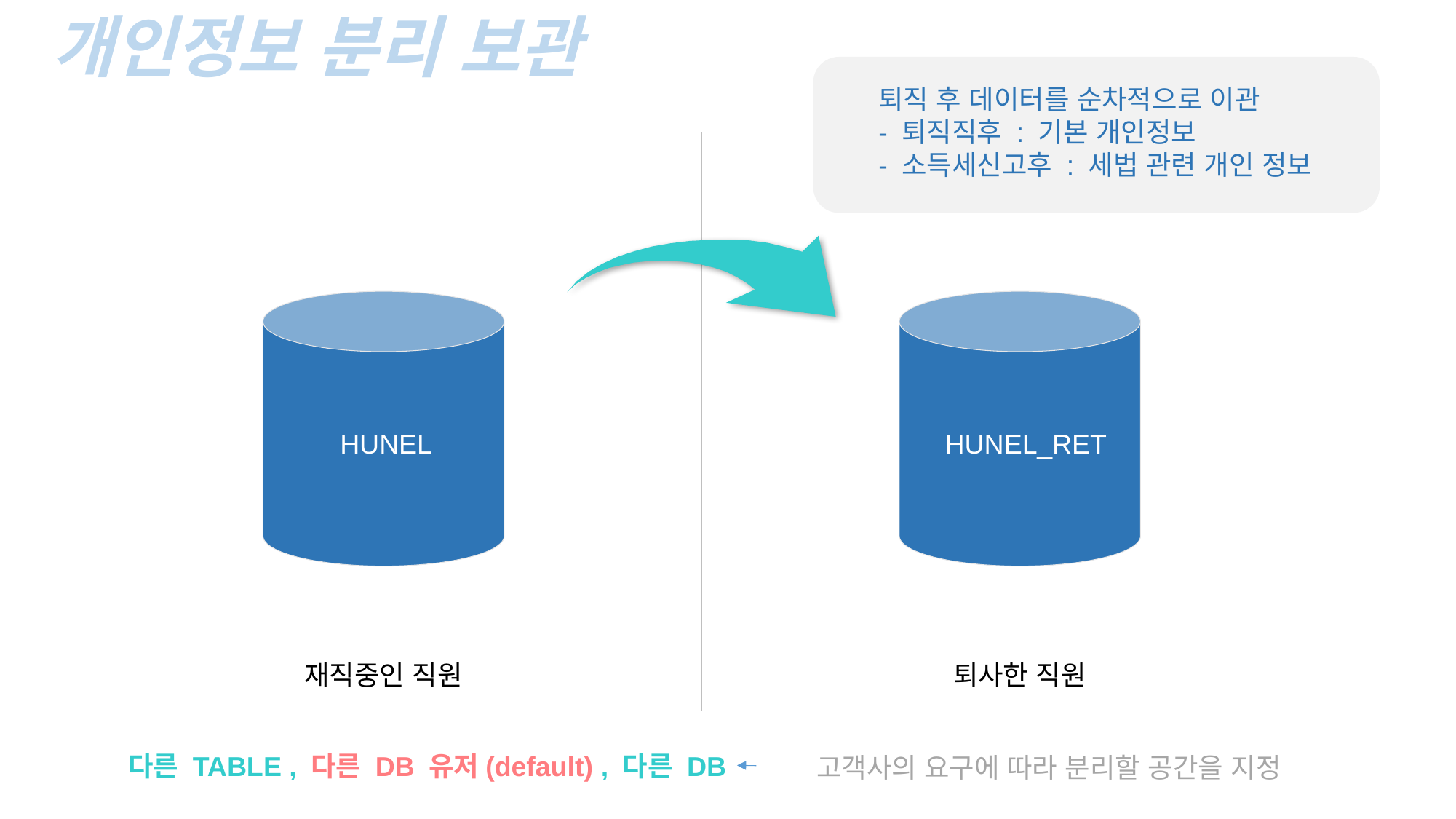

개인정보 분리 보관

퇴직 후 데이터를 순차적으로 이관
- 퇴직직후 : 기본 개인정보
- 소득세신고후 : 세법 관련 개인 정보

HUNEL
HUNEL_RET
재직중인 직원
퇴사한 직원
다른 TABLE , 다른 DB 유저(default) , 다른 DB
고객사의 요구에 따라 분리할 공간을 지정